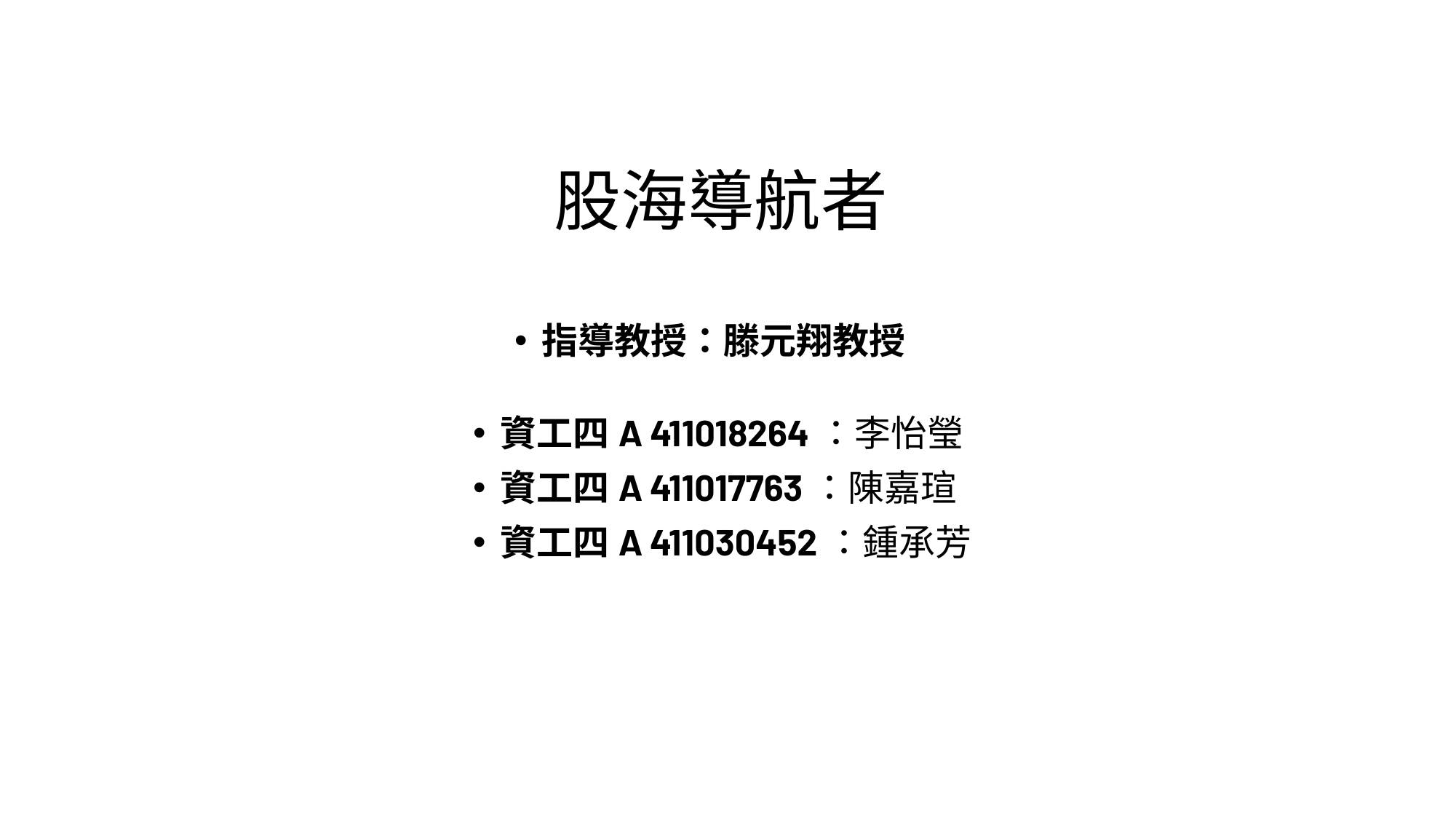

# 股海導航者
指導教授：滕元翔教授

資工四A 411018264：李怡瑩
資工四A 411017763：陳嘉瑄
資工四A 411030452：鍾承芳